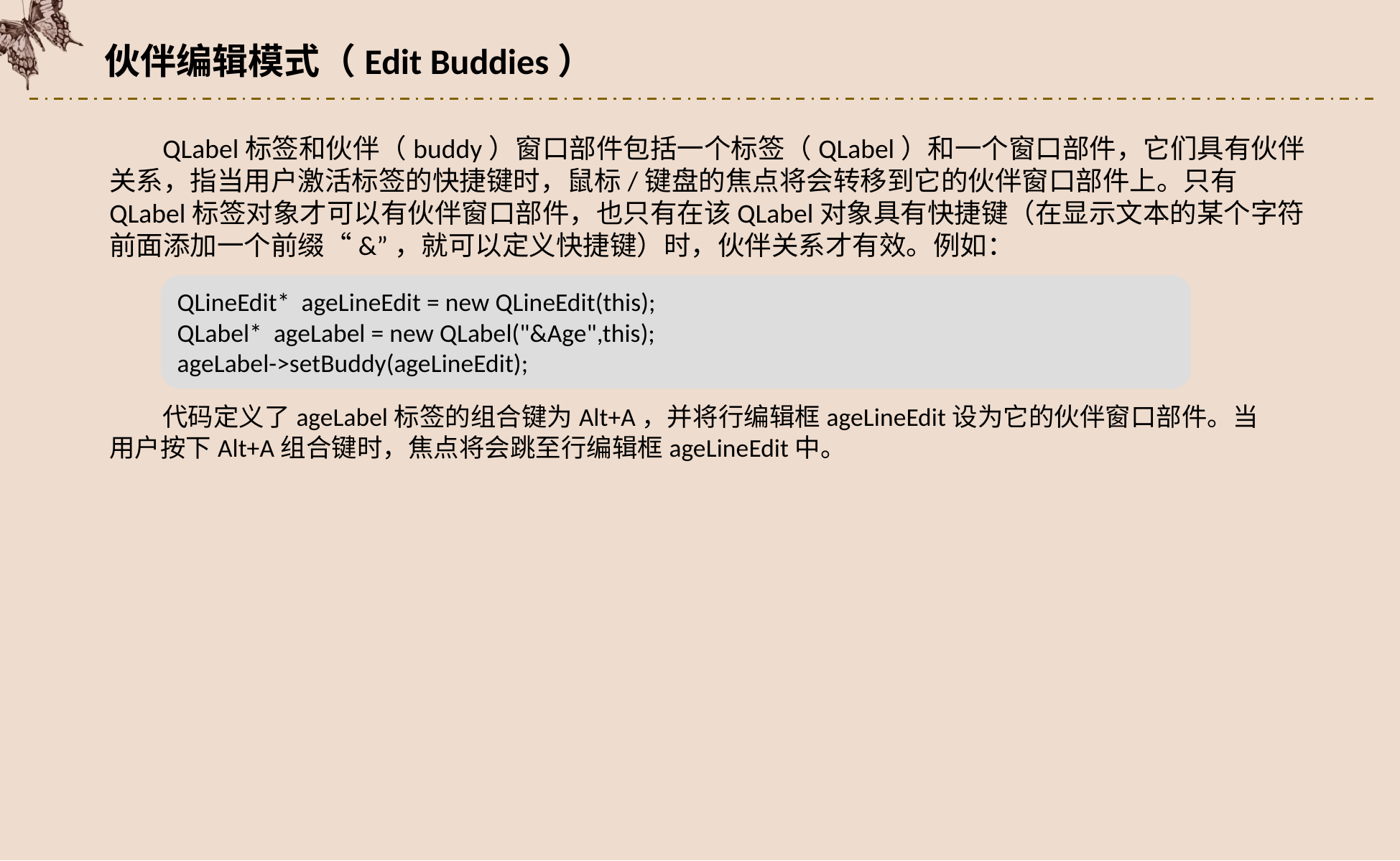

伙伴编辑模式（Edit Buddies）
QLabel标签和伙伴（buddy）窗口部件包括一个标签（QLabel）和一个窗口部件，它们具有伙伴关系，指当用户激活标签的快捷键时，鼠标/键盘的焦点将会转移到它的伙伴窗口部件上。只有QLabel标签对象才可以有伙伴窗口部件，也只有在该QLabel对象具有快捷键（在显示文本的某个字符前面添加一个前缀“&”，就可以定义快捷键）时，伙伴关系才有效。例如：
QLineEdit*  ageLineEdit = new QLineEdit(this);
QLabel*  ageLabel = new QLabel("&Age",this);
ageLabel->setBuddy(ageLineEdit);
代码定义了ageLabel标签的组合键为Alt+A，并将行编辑框ageLineEdit设为它的伙伴窗口部件。当用户按下Alt+A组合键时，焦点将会跳至行编辑框ageLineEdit中。